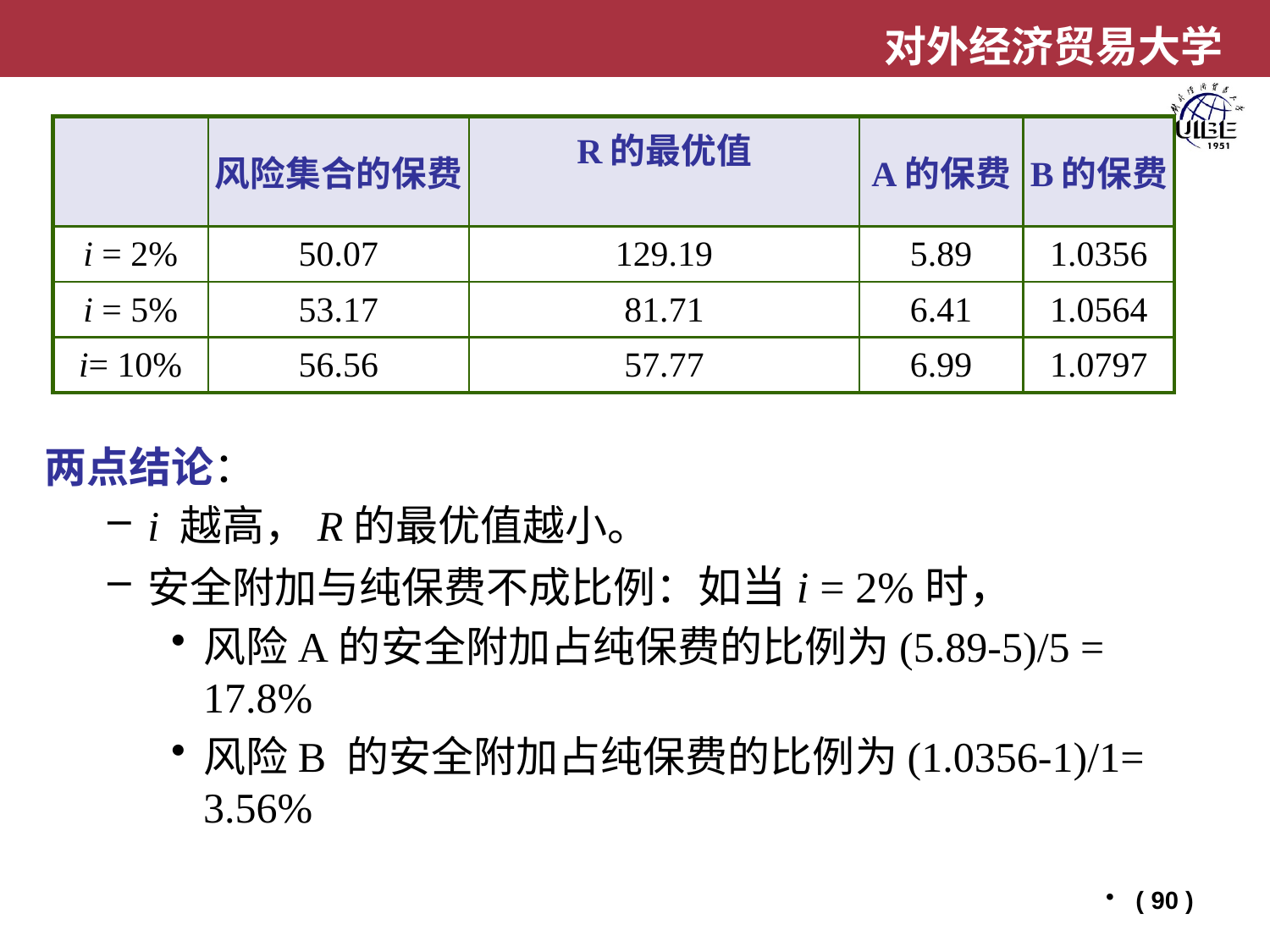

|  | 风险集合的保费 | R的最优值 | A的保费 | B的保费 |
| --- | --- | --- | --- | --- |
| i = 2% | 50.07 | 129.19 | 5.89 | 1.0356 |
| i = 5% | 53.17 | 81.71 | 6.41 | 1.0564 |
| i= 10% | 56.56 | 57.77 | 6.99 | 1.0797 |
两点结论：
i 越高，R的最优值越小。
安全附加与纯保费不成比例：如当i = 2%时，
风险A的安全附加占纯保费的比例为(5.89-5)/5 = 17.8%
风险B 的安全附加占纯保费的比例为(1.0356-1)/1= 3.56%
( 90 )